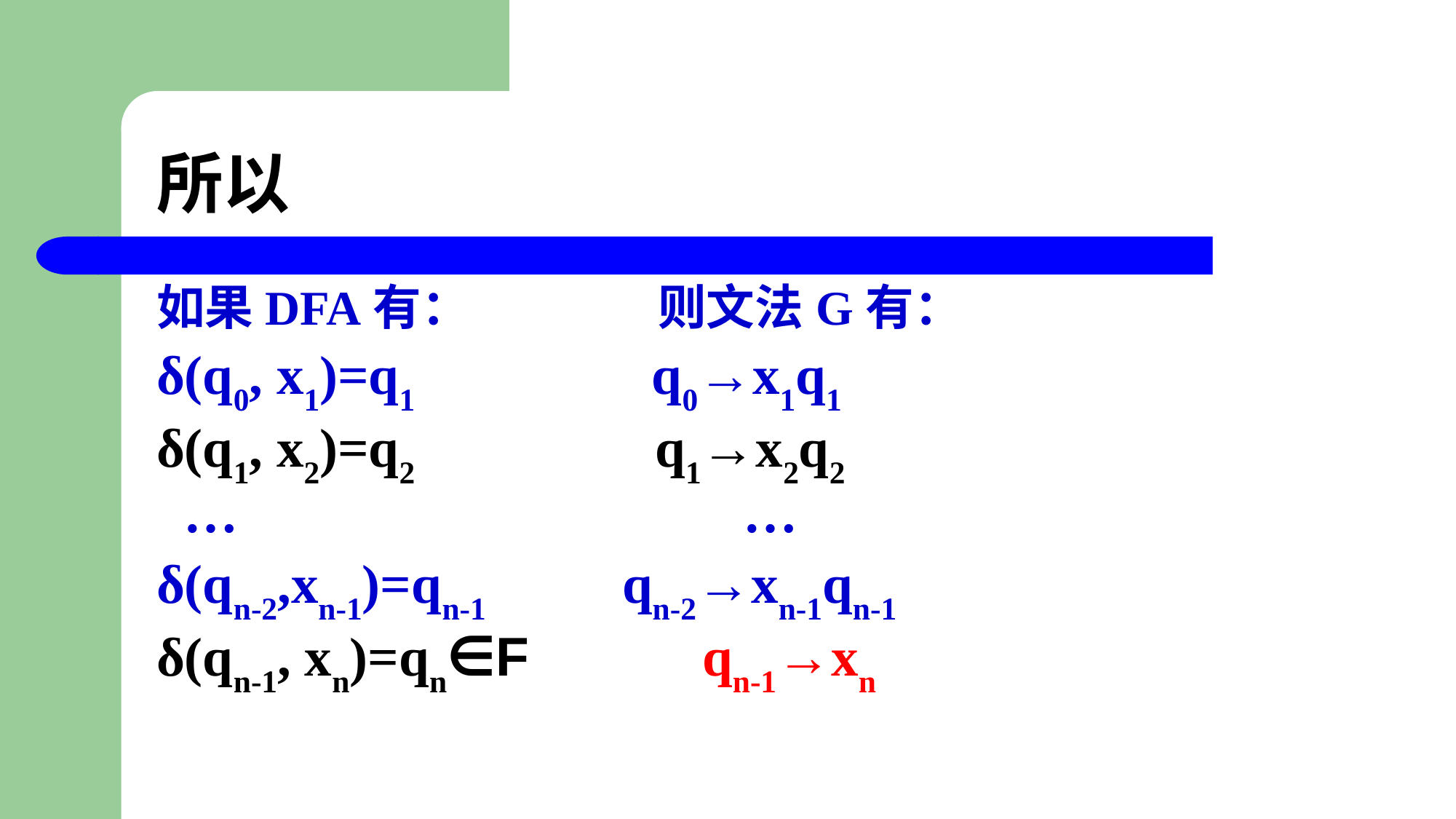

# 所以
如果DFA有：                 则文法G有：
δ(q0, x1)=q1                   q0→x1q1
δ(q1, x2)=q2                  q1→x2q2
  …		                        …
δ(qn-2,xn-1)=qn-1                 qn-2→xn-1qn-1
δ(qn-1, xn)=qn∈F 	     qn-1→xn